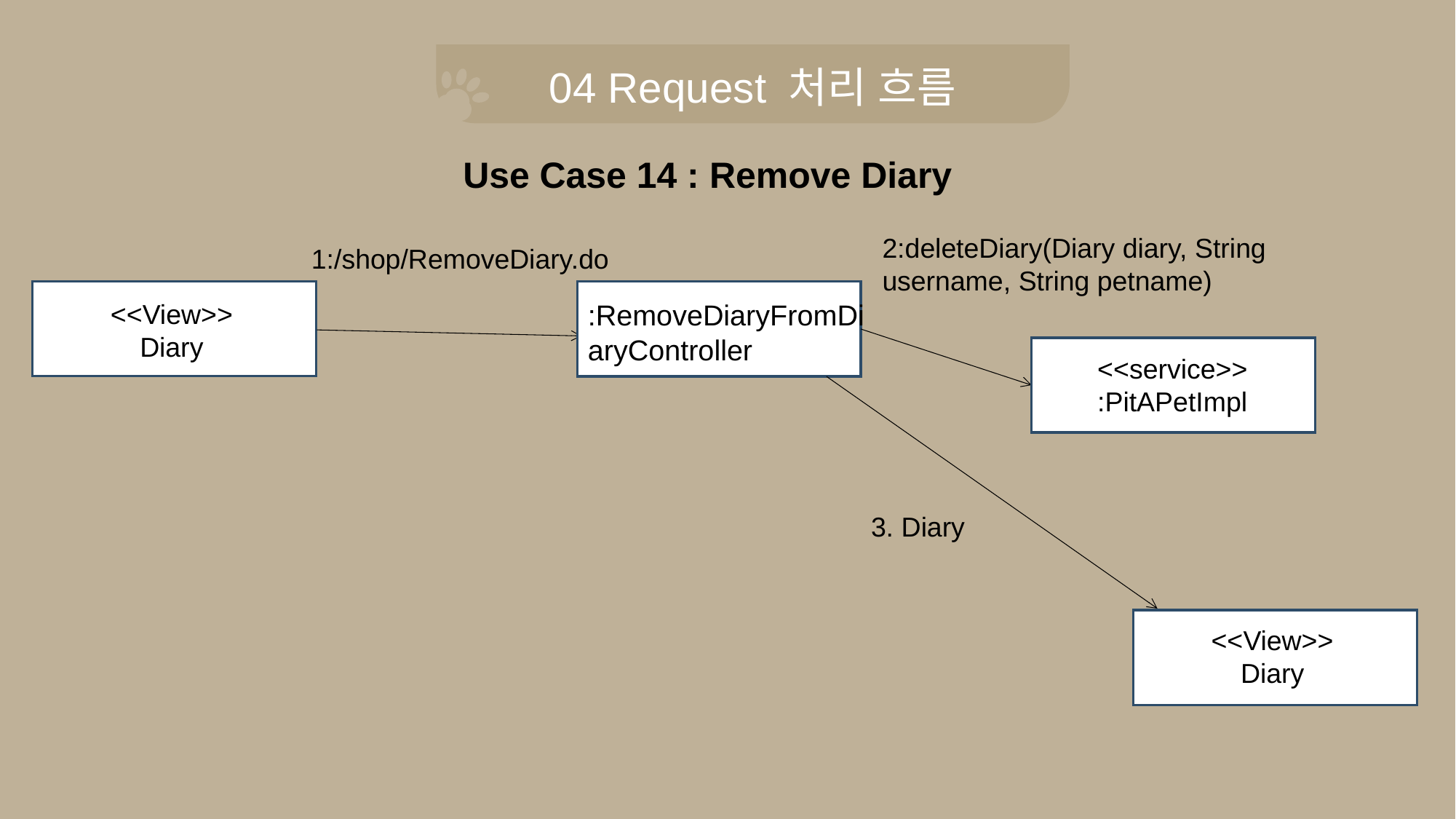

04 Request 처리 흐름

Use Case 14 : Remove Diary
2:deleteDiary(Diary diary, String username, String petname)
1:/shop/RemoveDiary.do

<<View>>
Diary
:RemoveDiaryFromDiaryController
<<View>>
Diary

<<service>>
:PitAPetImpl
3. Diary

<<View>>
Diary